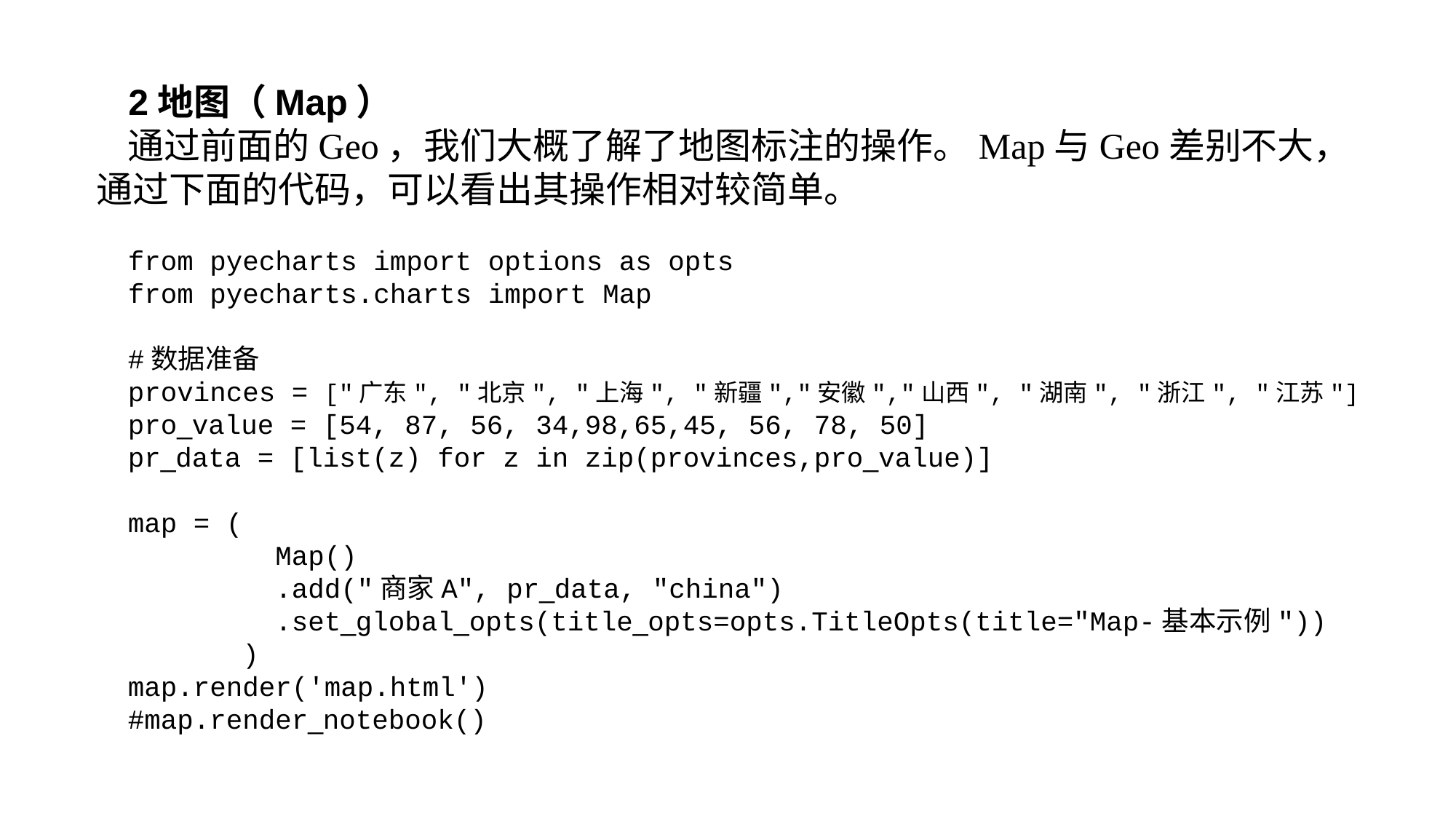

2地图（Map）
通过前面的Geo，我们大概了解了地图标注的操作。Map与Geo差别不大，通过下面的代码，可以看出其操作相对较简单。

from pyecharts import options as opts
from pyecharts.charts import Map

#数据准备
provinces = ["广东", "北京", "上海", "新疆","安徽","山西", "湖南", "浙江", "江苏"]
pro_value = [54, 87, 56, 34,98,65,45, 56, 78, 50]
pr_data = [list(z) for z in zip(provinces,pro_value)]

map = (
         Map()
         .add("商家A", pr_data, "china")
         .set_global_opts(title_opts=opts.TitleOpts(title="Map-基本示例"))
       )
map.render('map.html')
#map.render_notebook()